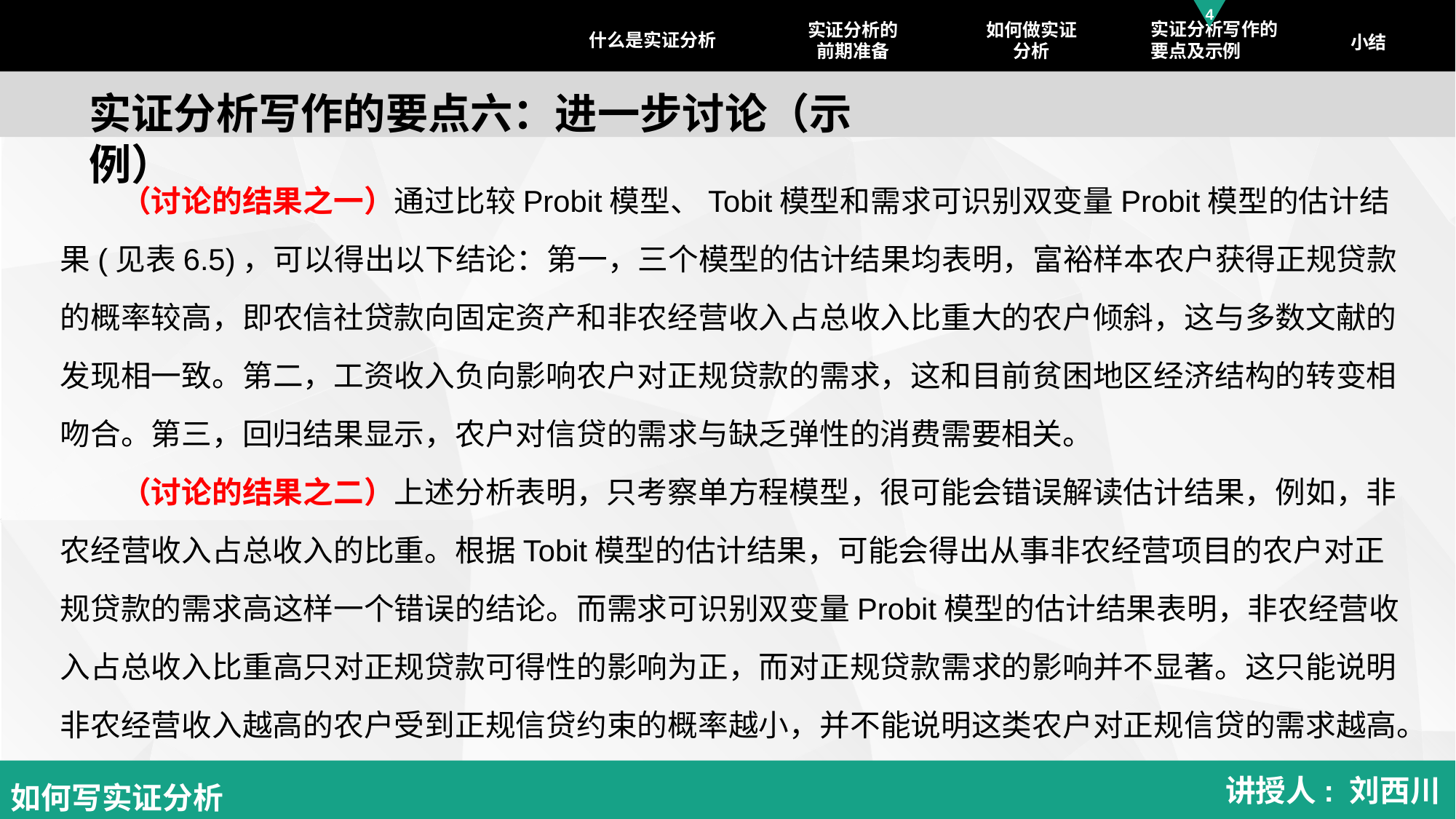

4
什么是实证分析
实证分析写作的要点及示例
如何做实证
分析
小结
实证分析的
前期准备

实证分析写作的要点六：进一步讨论（示例）
（讨论的结果之一）通过比较Probit模型、Tobit模型和需求可识别双变量Probit模型的估计结果(见表6.5)，可以得出以下结论：第一，三个模型的估计结果均表明，富裕样本农户获得正规贷款的概率较高，即农信社贷款向固定资产和非农经营收入占总收入比重大的农户倾斜，这与多数文献的发现相一致。第二，工资收入负向影响农户对正规贷款的需求，这和目前贫困地区经济结构的转变相吻合。第三，回归结果显示，农户对信贷的需求与缺乏弹性的消费需要相关。
（讨论的结果之二）上述分析表明，只考察单方程模型，很可能会错误解读估计结果，例如，非农经营收入占总收入的比重。根据Tobit模型的估计结果，可能会得出从事非农经营项目的农户对正规贷款的需求高这样一个错误的结论。而需求可识别双变量Probit模型的估计结果表明，非农经营收入占总收入比重高只对正规贷款可得性的影响为正，而对正规贷款需求的影响并不显著。这只能说明非农经营收入越高的农户受到正规信贷约束的概率越小，并不能说明这类农户对正规信贷的需求越高。

如何写实证分析
          讲授人: 刘西川